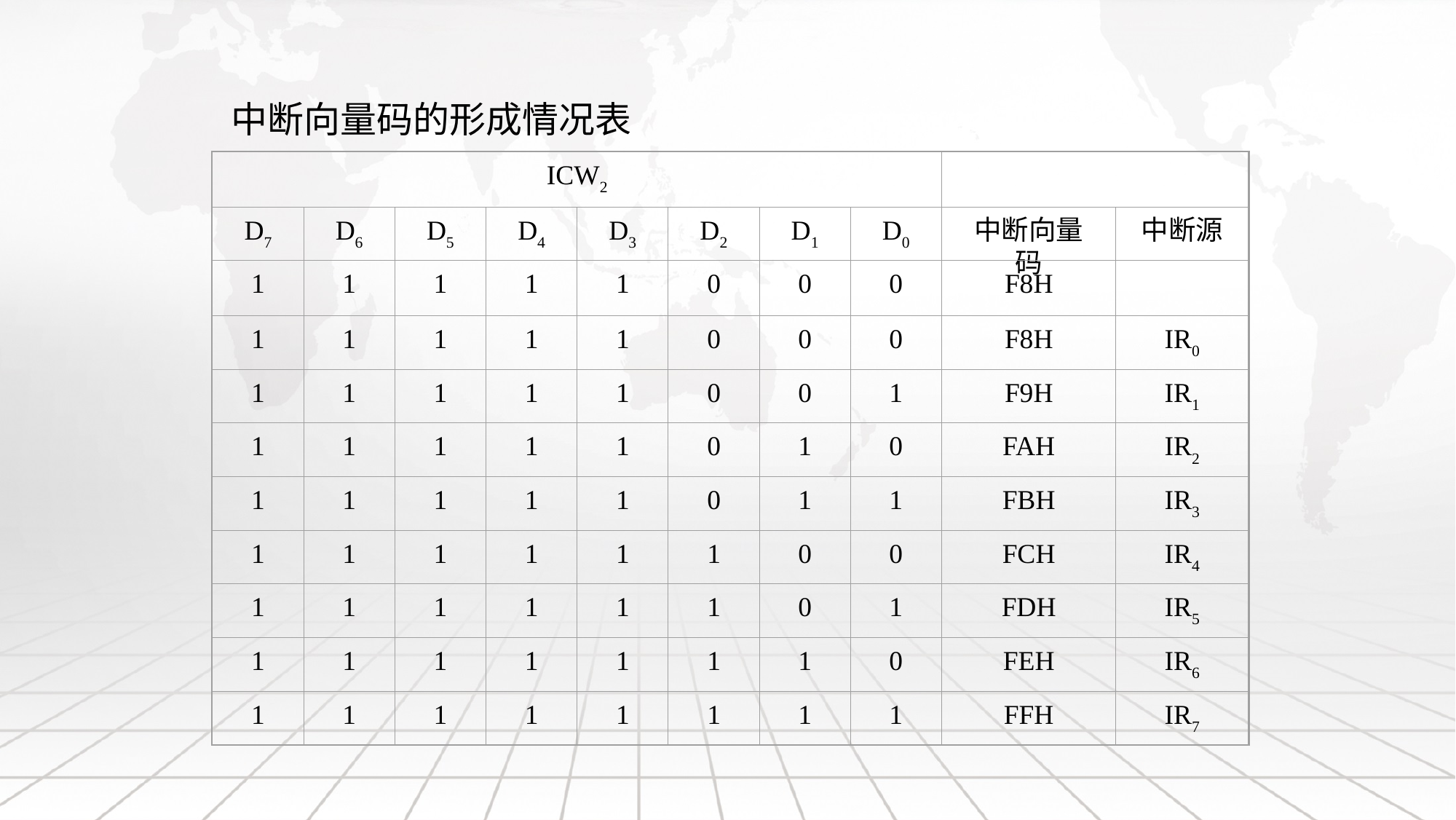

中断向量码的形成情况表

ICW2

D7

D6

D5

D4

D3

D2

D1

D0

中断向量码

中断源

1

1

1

1

1

0

0

0

F8H

1

1

1

1

1

0

0

0

F8H

IR0

1

1

1

1

1

0

0

1

F9H

IR1

1

1

1

1

1

0

1

0

FAH

IR2

1

1

1

1

1

0

1

1

FBH

IR3

1

1

1

1

1

1

0

0

FCH

IR4

1

1

1

1

1

1

0

1

FDH

IR5

1

1

1

1

1

1

1

0

FEH

IR6

1

1

1

1

1

1

1

1

FFH

IR7